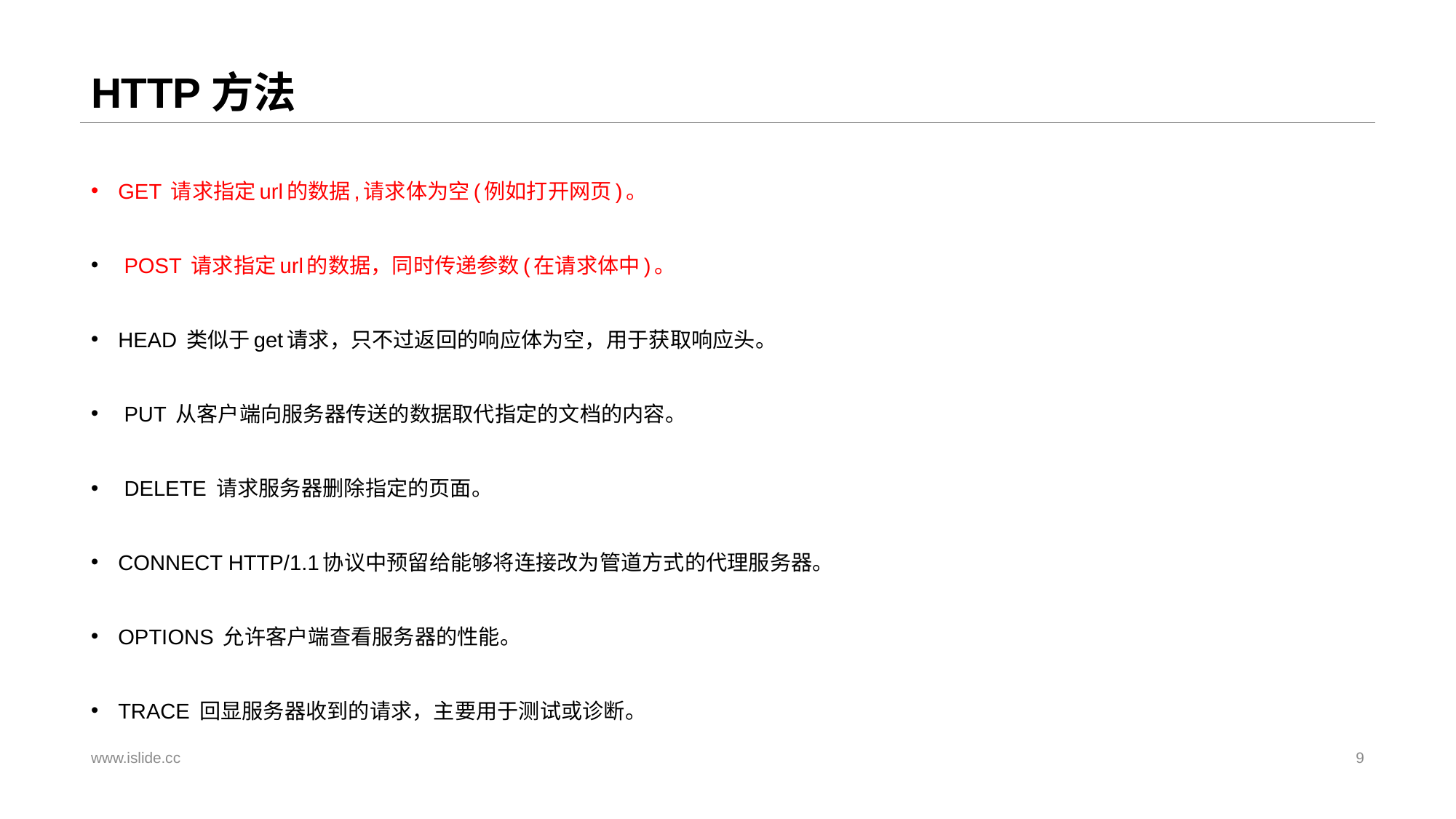

# HTTP方法
GET 请求指定url的数据,请求体为空(例如打开网页)。
 POST 请求指定url的数据，同时传递参数(在请求体中)。
HEAD 类似于get请求，只不过返回的响应体为空，用于获取响应头。
 PUT 从客户端向服务器传送的数据取代指定的文档的内容。
 DELETE 请求服务器删除指定的页面。
CONNECT HTTP/1.1协议中预留给能够将连接改为管道方式的代理服务器。
OPTIONS 允许客户端查看服务器的性能。
TRACE 回显服务器收到的请求，主要用于测试或诊断。
www.islide.cc
9